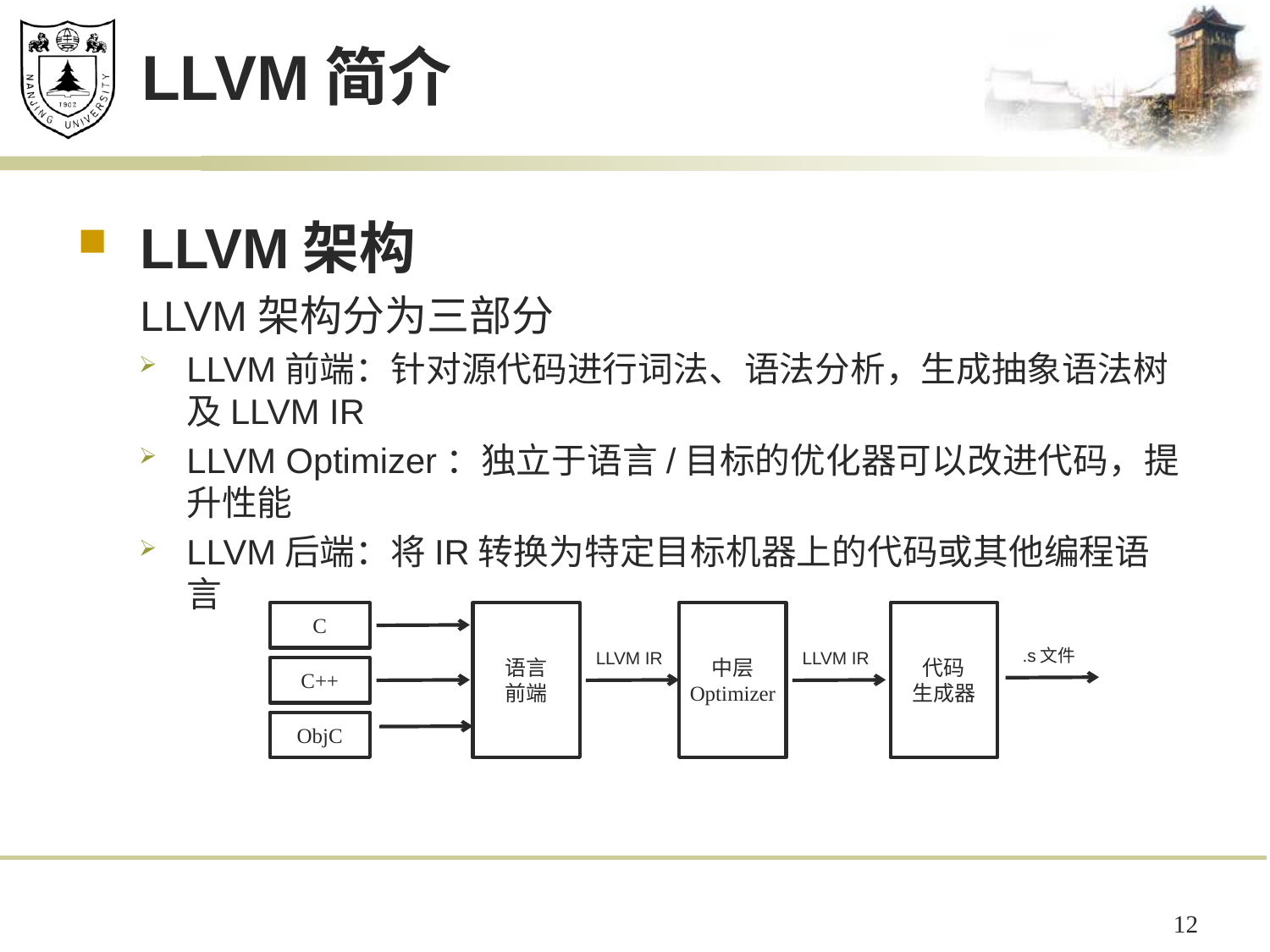

# LLVM简介
LLVM架构
       LLVM架构分为三部分
LLVM前端：针对源代码进行词法、语法分析，生成抽象语法树及LLVM IR
LLVM Optimizer：独立于语言/目标的优化器可以改进代码，提升性能
LLVM后端：将IR转换为特定目标机器上的代码或其他编程语言
C
语言
前端
中层
Optimizer
代码
生成器
.s文件
LLVM IR
LLVM IR
C++
ObjC